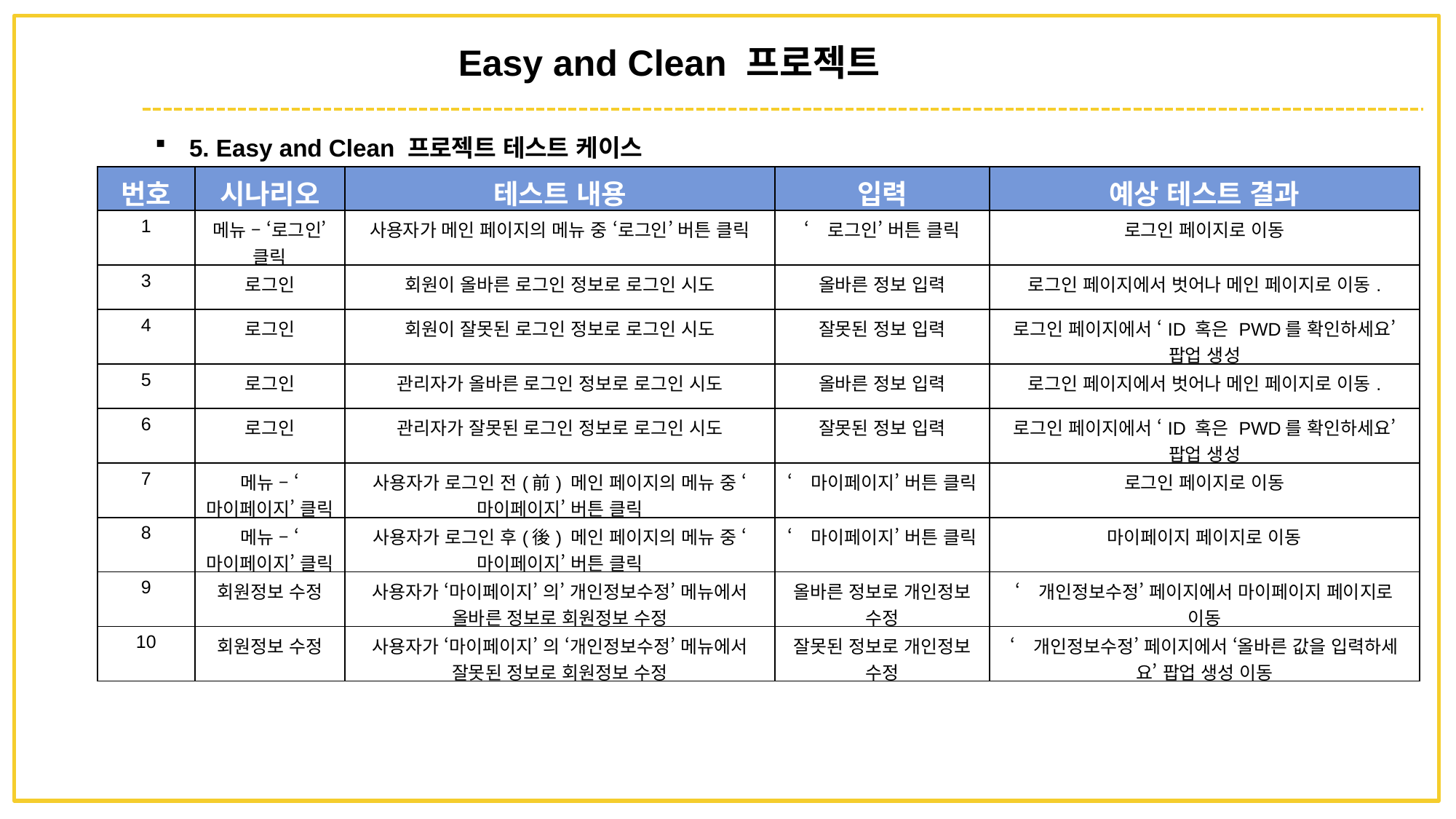

Easy and Clean 프로젝트
5. Easy and Clean 프로젝트 테스트 케이스
| 번호 | 시나리오 | 테스트 내용 | 입력 | 예상 테스트 결과 |
| --- | --- | --- | --- | --- |
| 1 | 메뉴 – ‘로그인’ 클릭 | 사용자가 메인 페이지의 메뉴 중 ‘로그인’ 버튼 클릭 | ‘로그인’ 버튼 클릭 | 로그인 페이지로 이동 |
| 3 | 로그인 | 회원이 올바른 로그인 정보로 로그인 시도 | 올바른 정보 입력 | 로그인 페이지에서 벗어나 메인 페이지로 이동. |
| 4 | 로그인 | 회원이 잘못된 로그인 정보로 로그인 시도 | 잘못된 정보 입력 | 로그인 페이지에서 ‘ID 혹은 PWD를 확인하세요’ 팝업 생성 |
| 5 | 로그인 | 관리자가 올바른 로그인 정보로 로그인 시도 | 올바른 정보 입력 | 로그인 페이지에서 벗어나 메인 페이지로 이동. |
| 6 | 로그인 | 관리자가 잘못된 로그인 정보로 로그인 시도 | 잘못된 정보 입력 | 로그인 페이지에서 ‘ID 혹은 PWD를 확인하세요’ 팝업 생성 |
| 7 | 메뉴 – ‘마이페이지’ 클릭 | 사용자가 로그인 전(前) 메인 페이지의 메뉴 중 ‘마이페이지’ 버튼 클릭 | ‘마이페이지’ 버튼 클릭 | 로그인 페이지로 이동 |
| 8 | 메뉴 – ‘마이페이지’ 클릭 | 사용자가 로그인 후(後) 메인 페이지의 메뉴 중 ‘마이페이지’ 버튼 클릭 | ‘마이페이지’ 버튼 클릭 | 마이페이지 페이지로 이동 |
| 9 | 회원정보 수정 | 사용자가 ‘마이페이지’ 의’ 개인정보수정’ 메뉴에서 올바른 정보로 회원정보 수정 | 올바른 정보로 개인정보 수정 | ‘개인정보수정’ 페이지에서 마이페이지 페이지로 이동 |
| 10 | 회원정보 수정 | 사용자가 ‘마이페이지’ 의 ‘개인정보수정’ 메뉴에서 잘못된 정보로 회원정보 수정 | 잘못된 정보로 개인정보 수정 | ‘개인정보수정’ 페이지에서 ‘올바른 값을 입력하세요’ 팝업 생성 이동 |